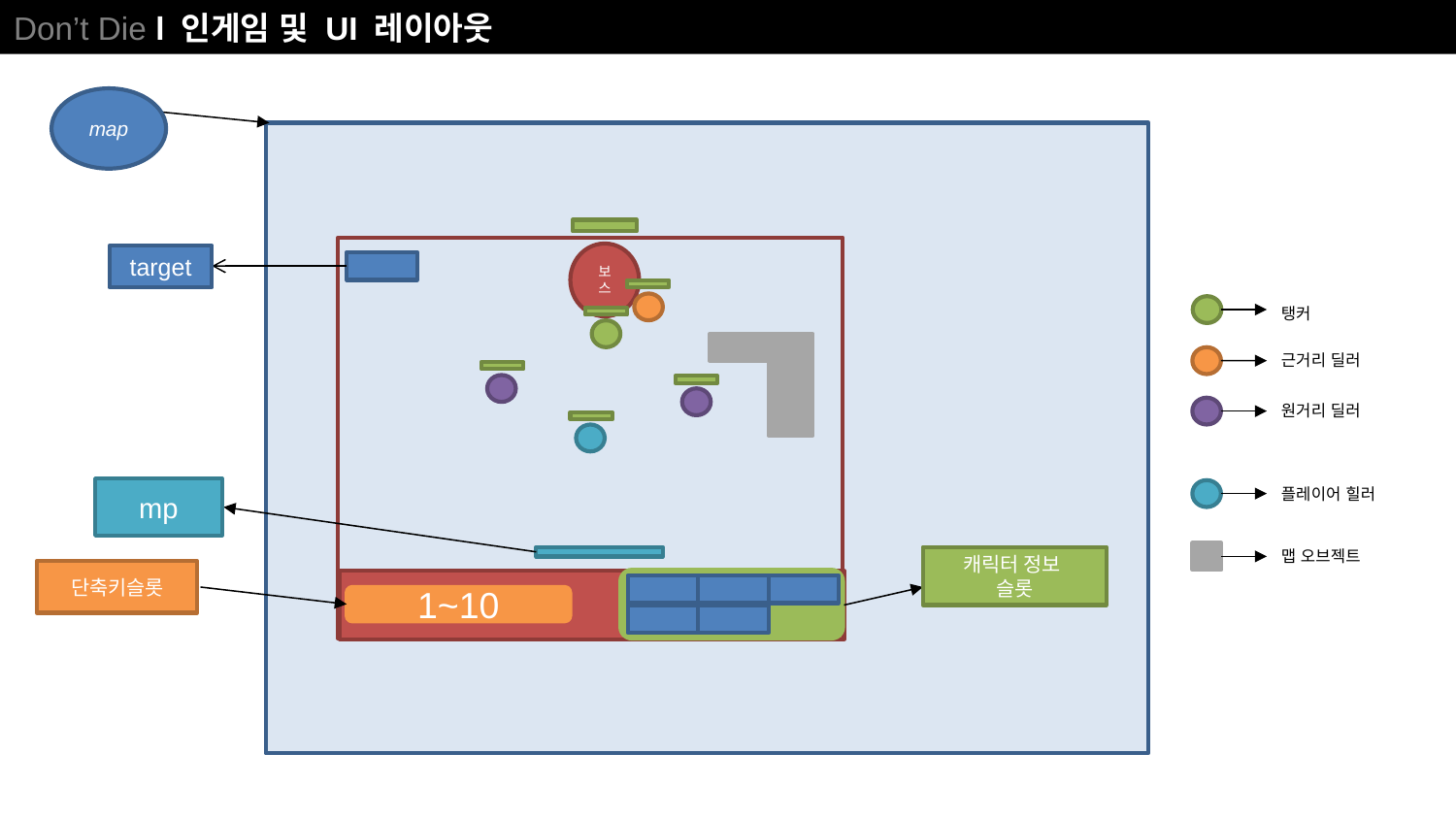

Don’t Die l 인게임 및 UI 레이아웃
map

보스
target

탱커

근거리 딜러

원거리 딜러

플레이어 힐러
mp

맵 오브젝트

캐릭터 정보
슬롯

단축키슬롯

1~10